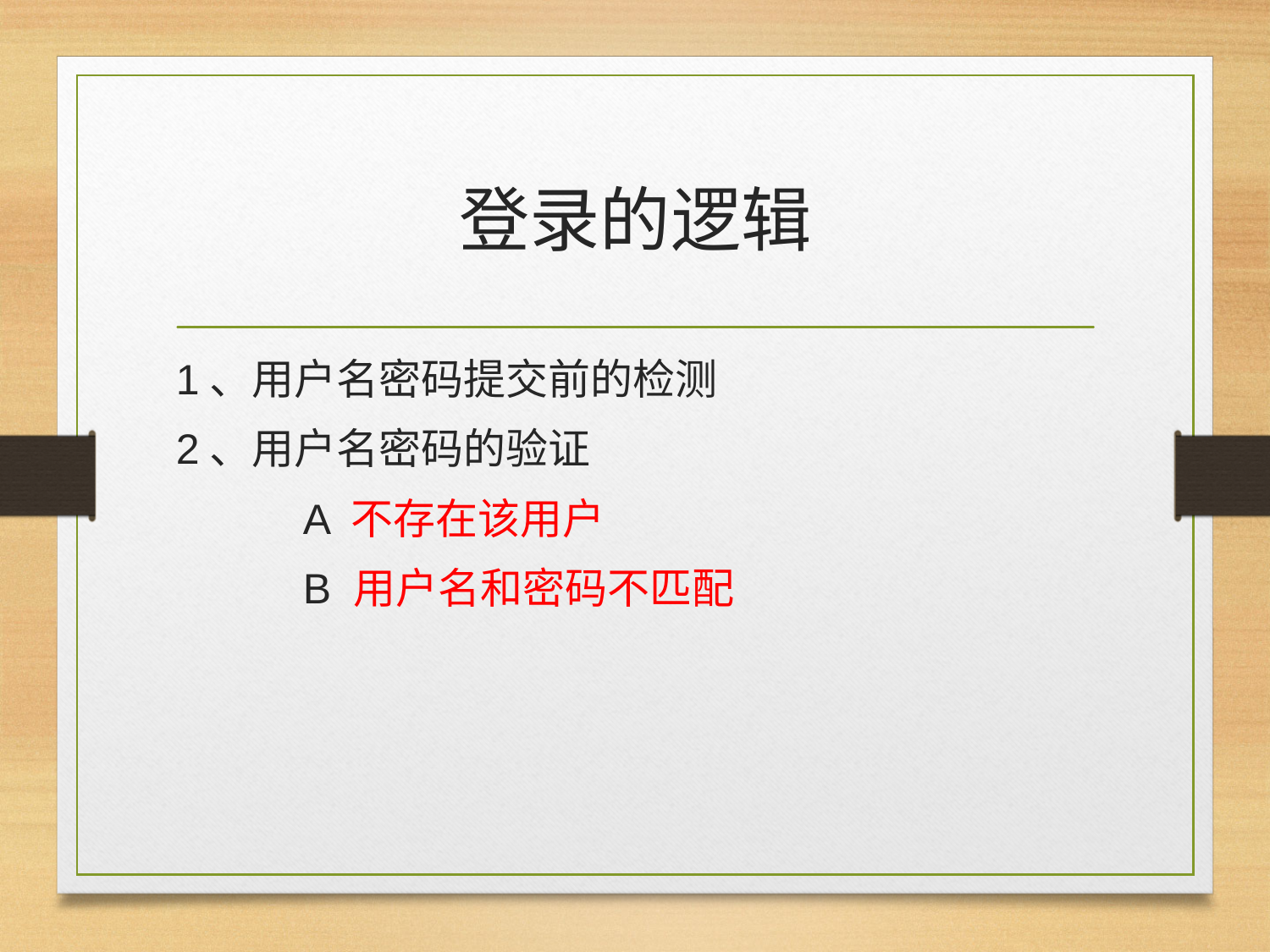

# 登录的逻辑
1、用户名密码提交前的检测
2、用户名密码的验证
	A 不存在该用户
	B 用户名和密码不匹配